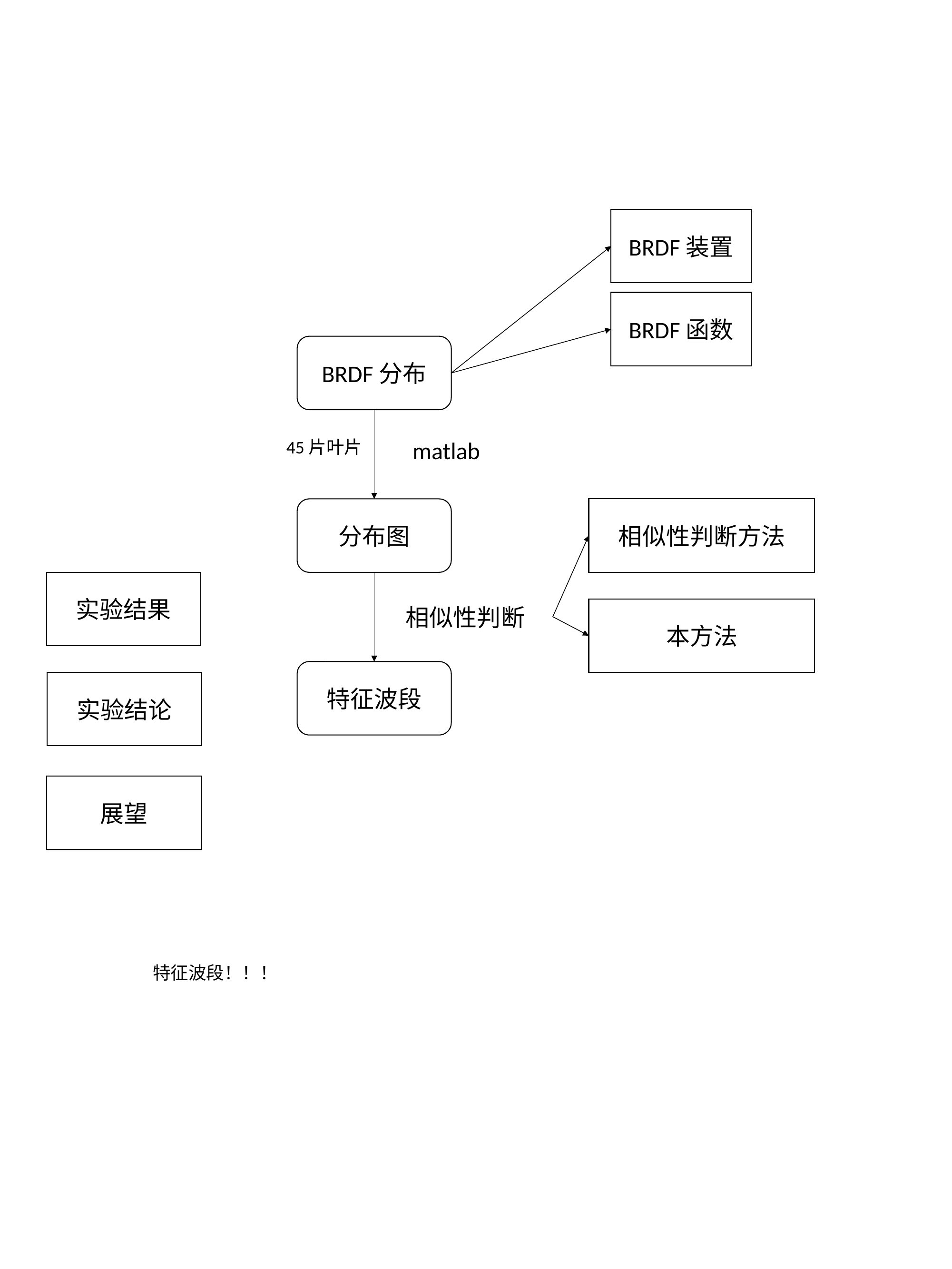

BRDF装置
BRDF函数
BRDF分布
45片叶片
matlab
分布图
相似性判断方法
实验结果
相似性判断
本方法
特征波段
实验结论
展望
特征波段！！！